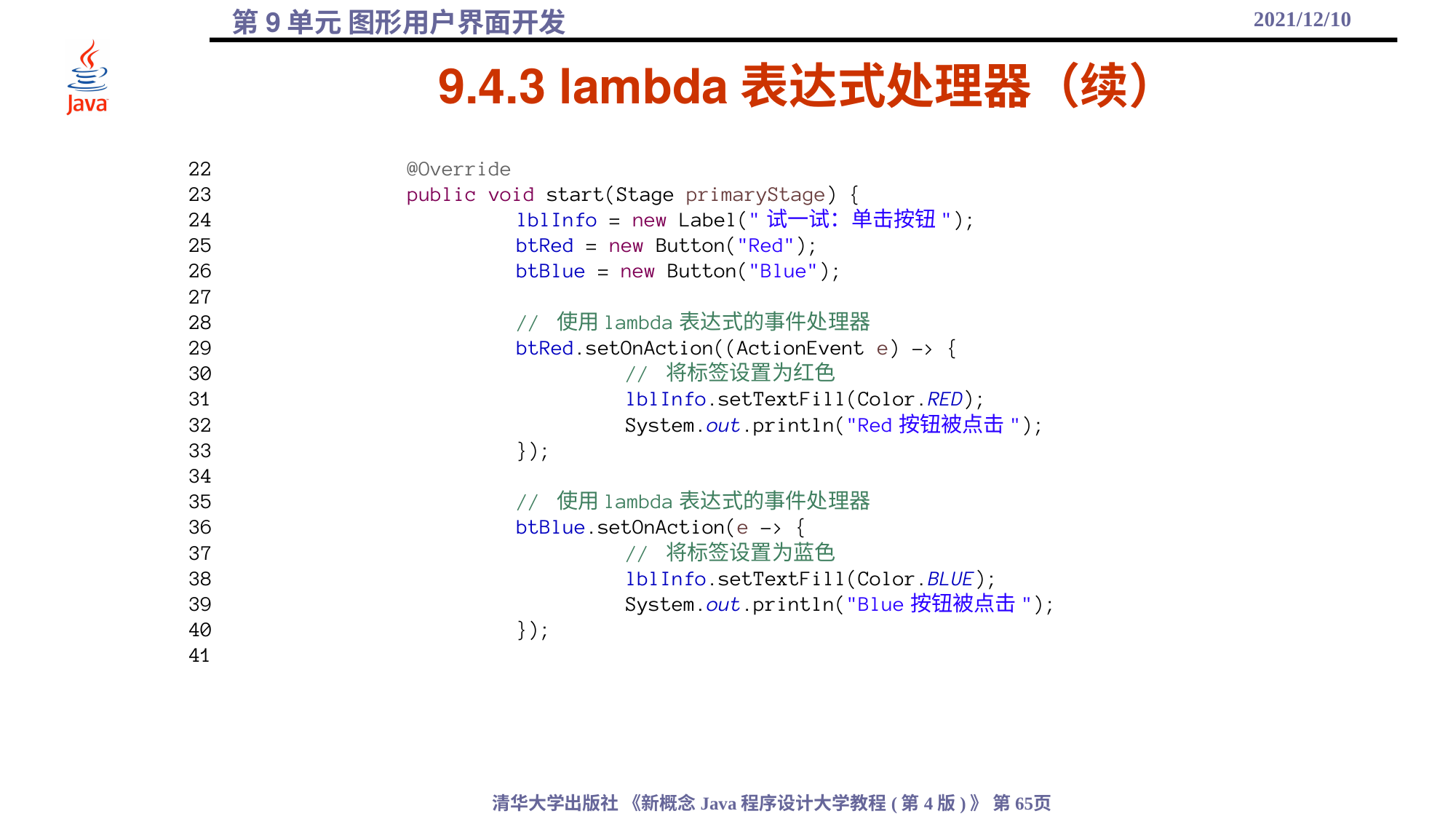

2021/12/10
# 9.4.3 lambda表达式处理器（续）

22		@Override
23		public void start(Stage primaryStage) {
24			lblInfo = new Label("试一试：单击按钮");
25			btRed = new Button("Red");
26			btBlue = new Button("Blue");
27
28			// 使用lambda表达式的事件处理器
29			btRed.setOnAction((ActionEvent e) -> {
30				// 将标签设置为红色
31				lblInfo.setTextFill(Color.RED);
32				System.out.println("Red按钮被点击");
33			});
34
35			// 使用lambda表达式的事件处理器
36			btBlue.setOnAction(e -> {
37				// 将标签设置为蓝色
38				lblInfo.setTextFill(Color.BLUE);
39				System.out.println("Blue按钮被点击");
40			});
41